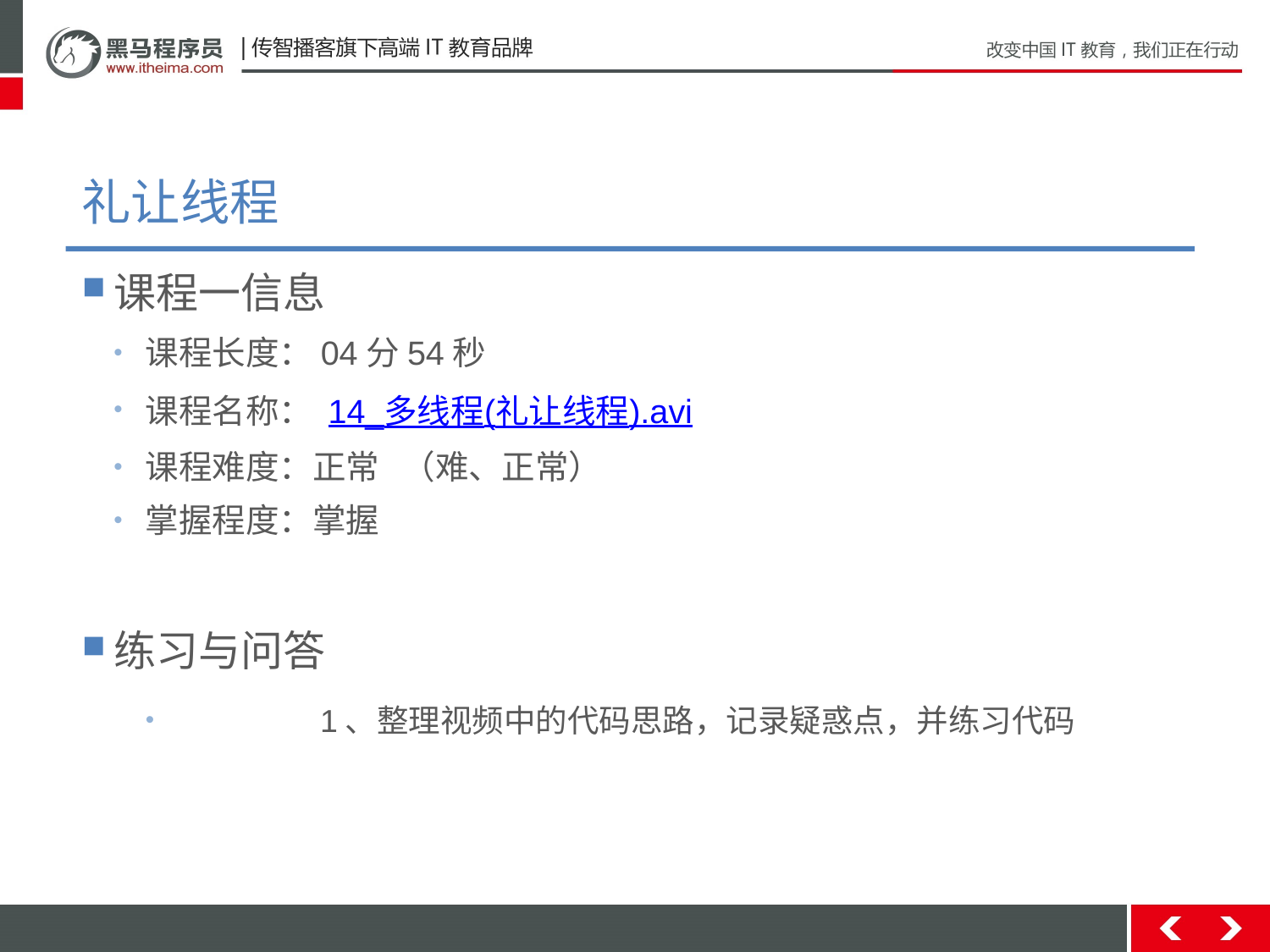

# 礼让线程
课程一信息
课程长度：04分54秒
课程名称： 14_多线程(礼让线程).avi
课程难度：正常   （难、正常）
掌握程度：掌握

练习与问答
	1、整理视频中的代码思路，记录疑惑点，并练习代码